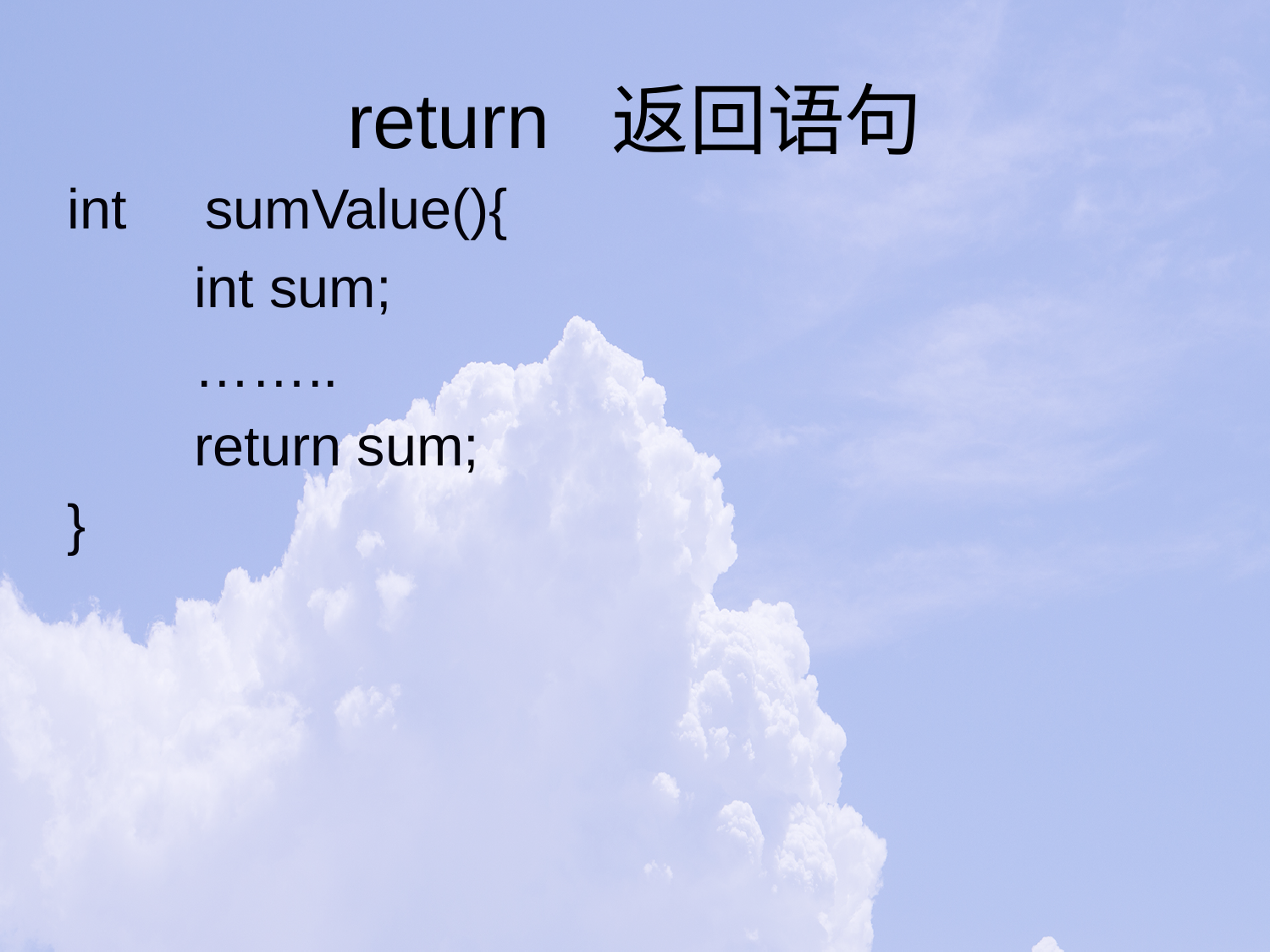

# return  返回语句
int     sumValue(){
	int sum;
	……..
	return sum;
}